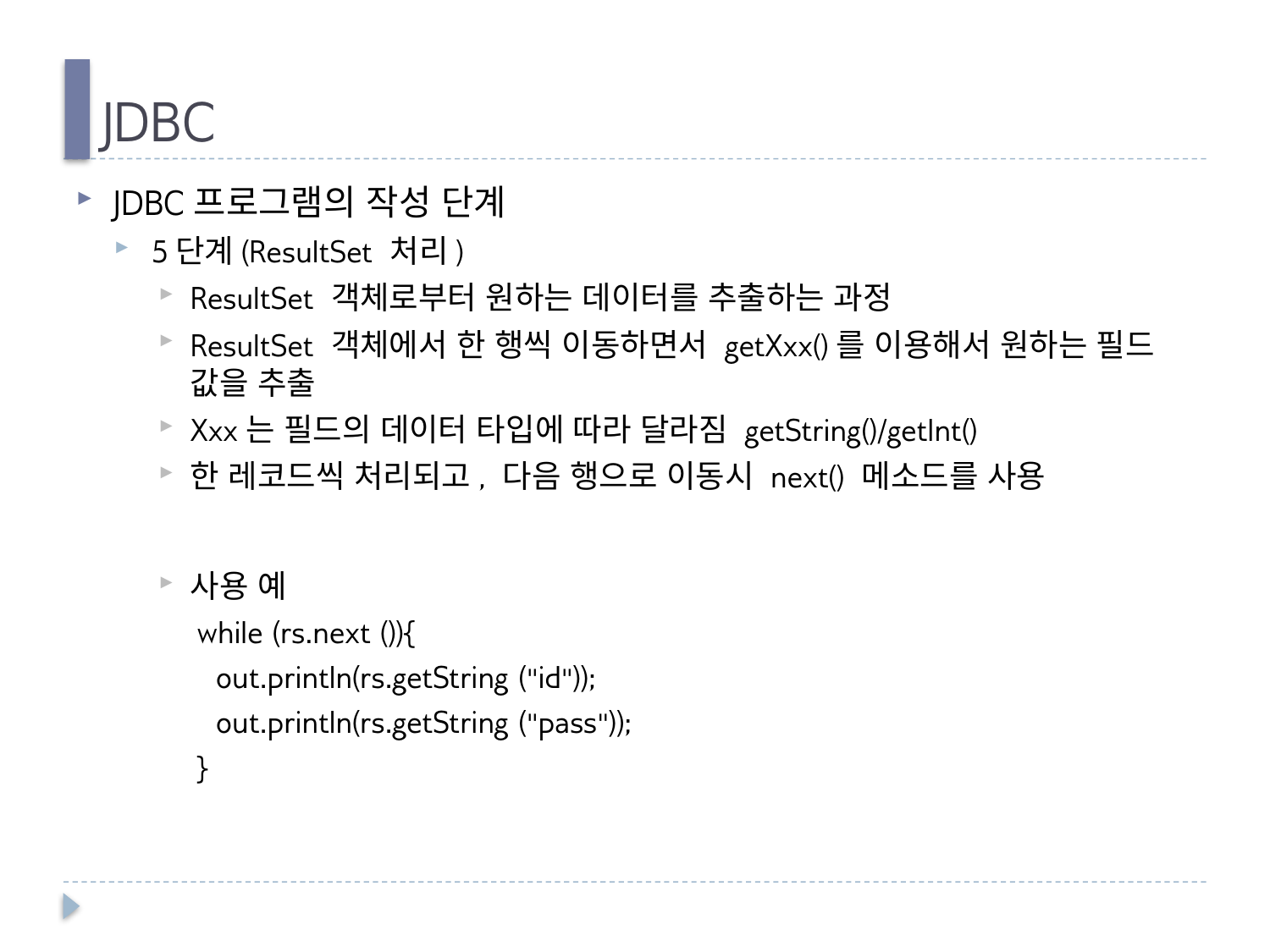

# JDBC
JDBC프로그램의 작성 단계
5단계(ResultSet 처리)
ResultSet 객체로부터 원하는 데이터를 추출하는 과정
ResultSet 객체에서 한 행씩 이동하면서 getXxx()를 이용해서 원하는 필드 값을 추출
Xxx는 필드의 데이터 타입에 따라 달라짐 getString()/getInt()
한 레코드씩 처리되고, 다음 행으로 이동시 next() 메소드를 사용

사용 예
while (rs.next ()){
  out.println(rs.getString ("id"));
  out.println(rs.getString ("pass"));
}